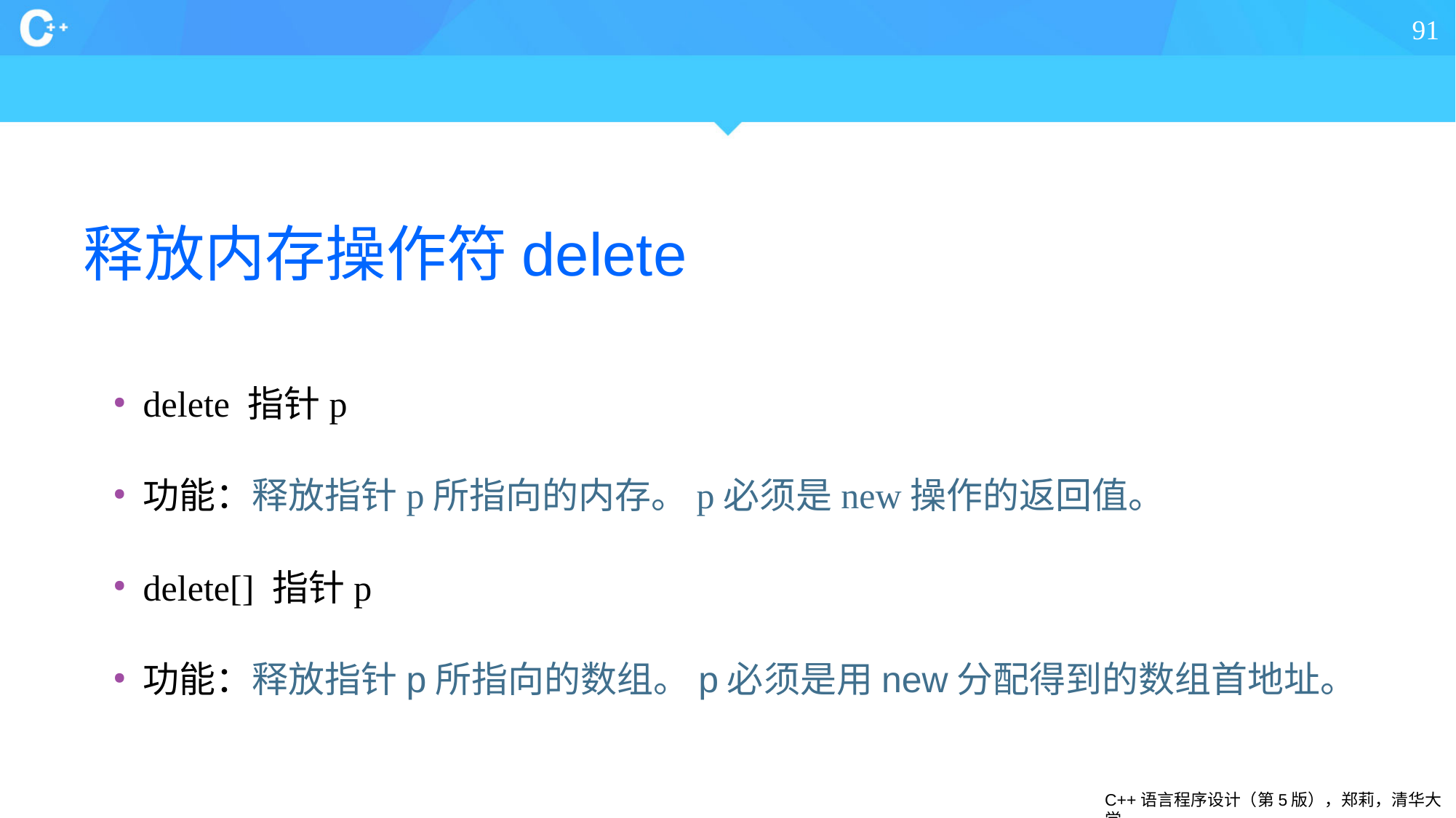

91
# 释放内存操作符delete
delete 指针p
功能：释放指针p所指向的内存。p必须是new操作的返回值。
delete[] 指针p
功能：释放指针p所指向的数组。p必须是用new分配得到的数组首地址。